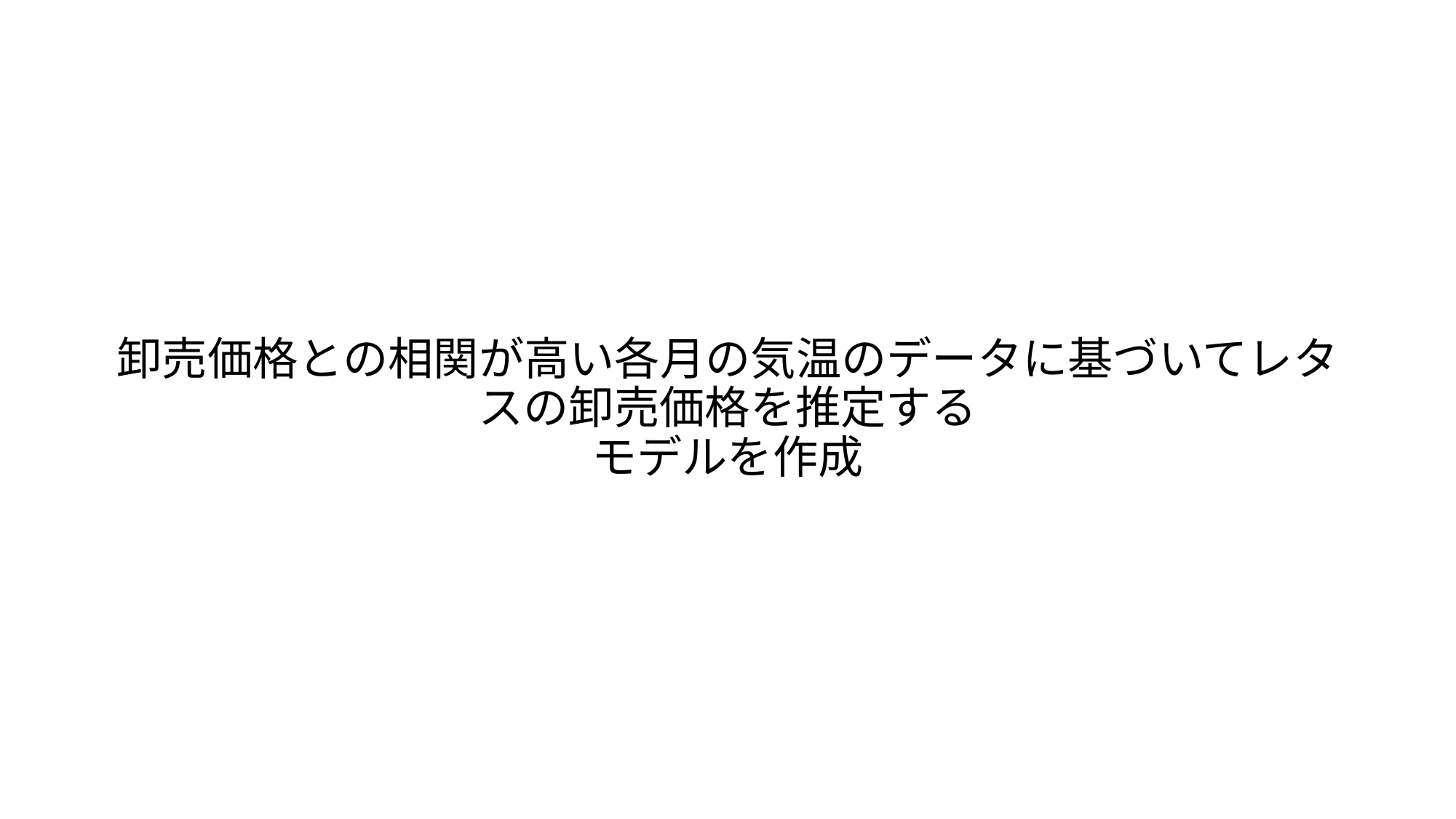

# 卸売価格との相関が高い各月の気温のデータに基づいてレタ スの卸売価格を推定する モデルを作成